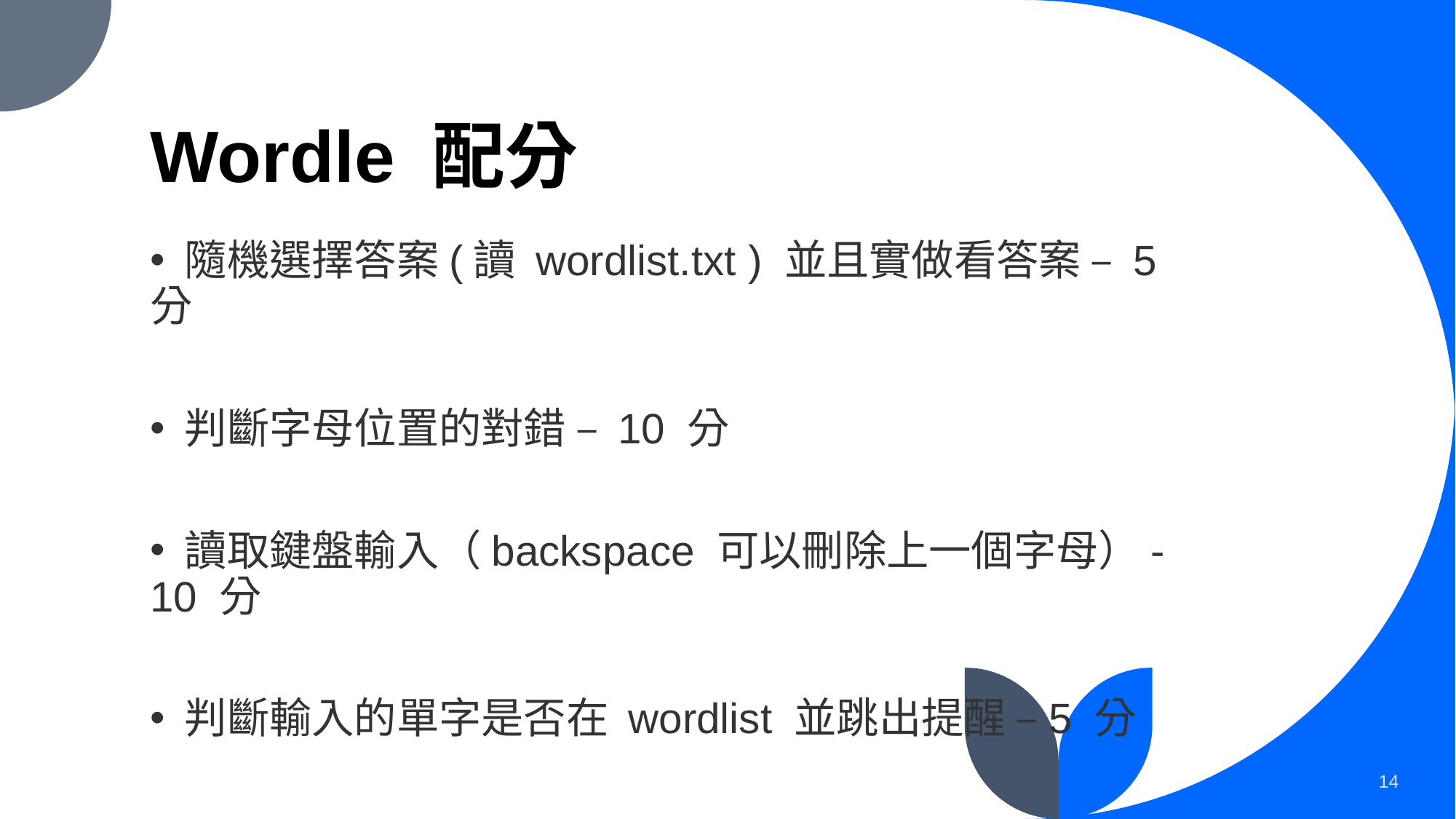

# Wordle 配分
 隨機選擇答案(讀 wordlist.txt ) 並且實做看答案 – 5 分

 判斷字母位置的對錯 – 10 分

 讀取鍵盤輸入（backspace 可以刪除上一個字母）- 10 分

 判斷輸入的單字是否在 wordlist 並跳出提醒 –5 分
14